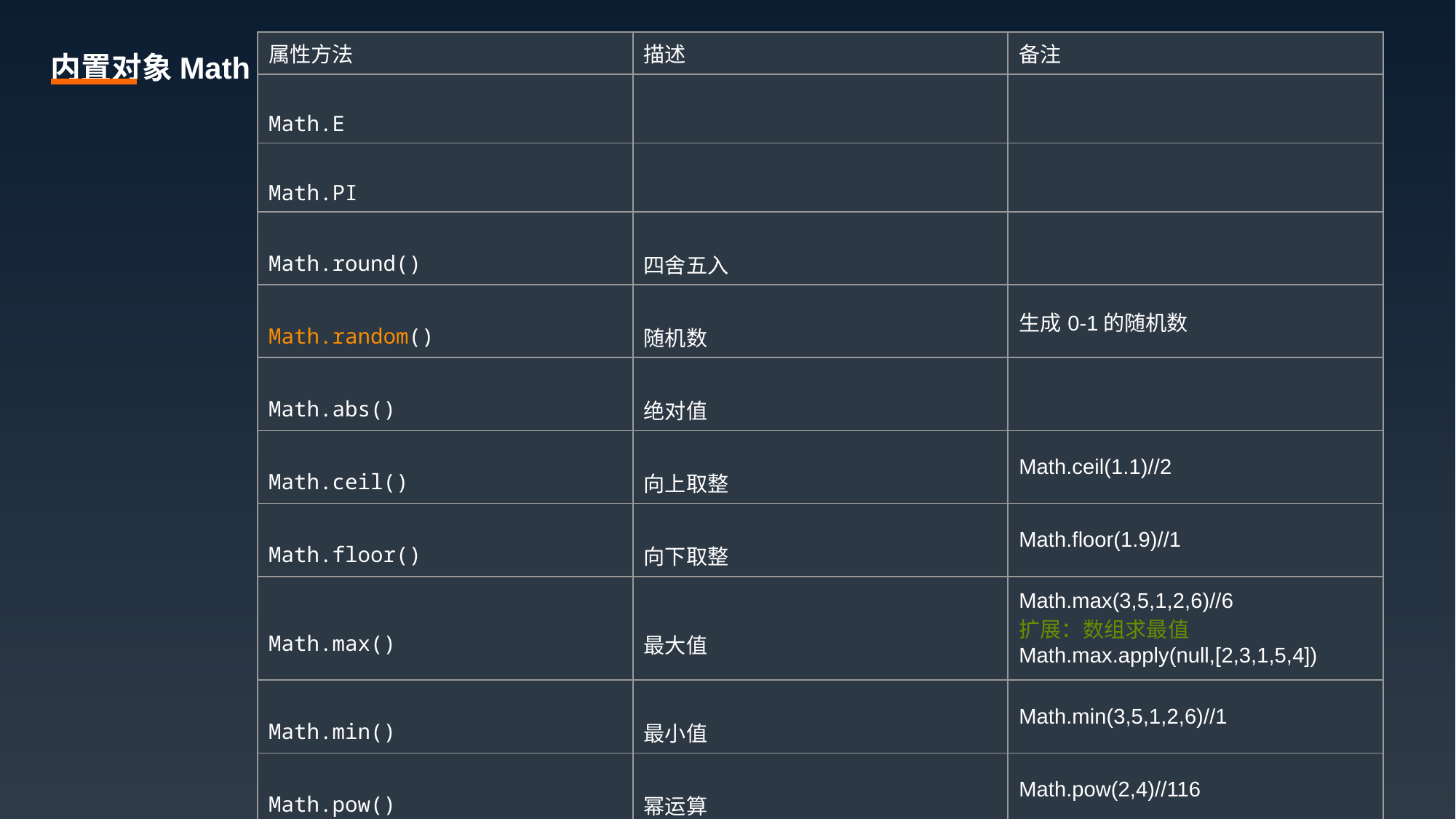

内置对象Math

| 属性方法 | 描述 | 备注 |
| --- | --- | --- |
| Math.E |  |  |
| Math.PI |  |  |
| Math.round() | 四舍五入 |  |
| Math.random() | 随机数 | 生成0-1的随机数 |
| Math.abs() | 绝对值 |  |
| Math.ceil() | 向上取整 | Math.ceil(1.1)//2 |
| Math.floor() | 向下取整 | Math.floor(1.9)//1 |
| Math.max() | 最大值 | Math.max(3,5,1,2,6)//6 扩展：数组求最值 Math.max.apply(null,[2,3,1,5,4]) |
| Math.min() | 最小值 | Math.min(3,5,1,2,6)//1 |
| Math.pow() | 幂运算 | Math.pow(2,4)//116 |
| Math.sqrt() | 平方根 |  |